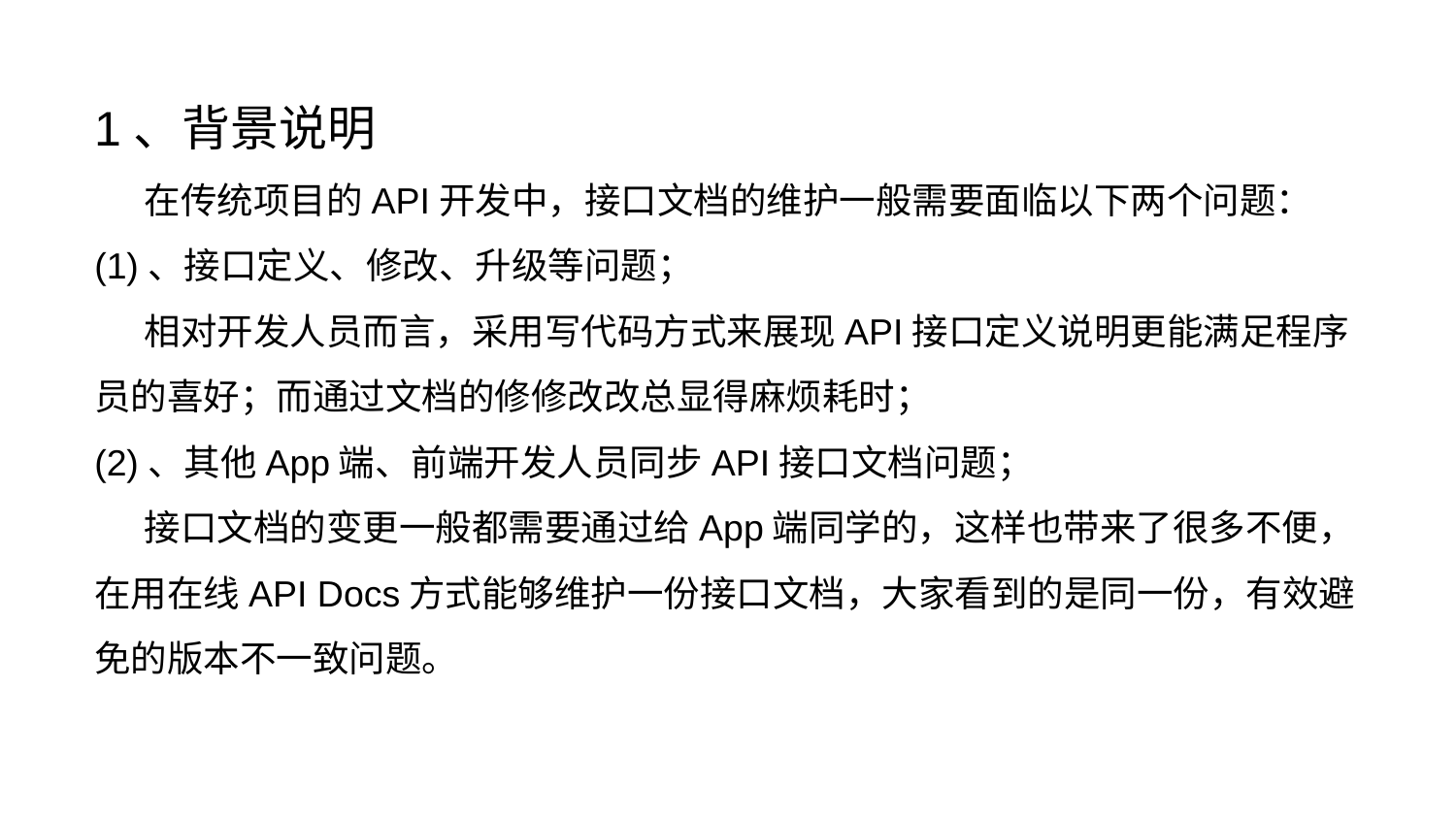

1、背景说明
     在传统项目的API开发中，接口文档的维护一般需要面临以下两个问题：
(1)、接口定义、修改、升级等问题；
     相对开发人员而言，采用写代码方式来展现API接口定义说明更能满足程序员的喜好；而通过文档的修修改改总显得麻烦耗时；
(2)、其他App端、前端开发人员同步API接口文档问题；
     接口文档的变更一般都需要通过给App端同学的，这样也带来了很多不便，在用在线API Docs方式能够维护一份接口文档，大家看到的是同一份，有效避免的版本不一致问题。